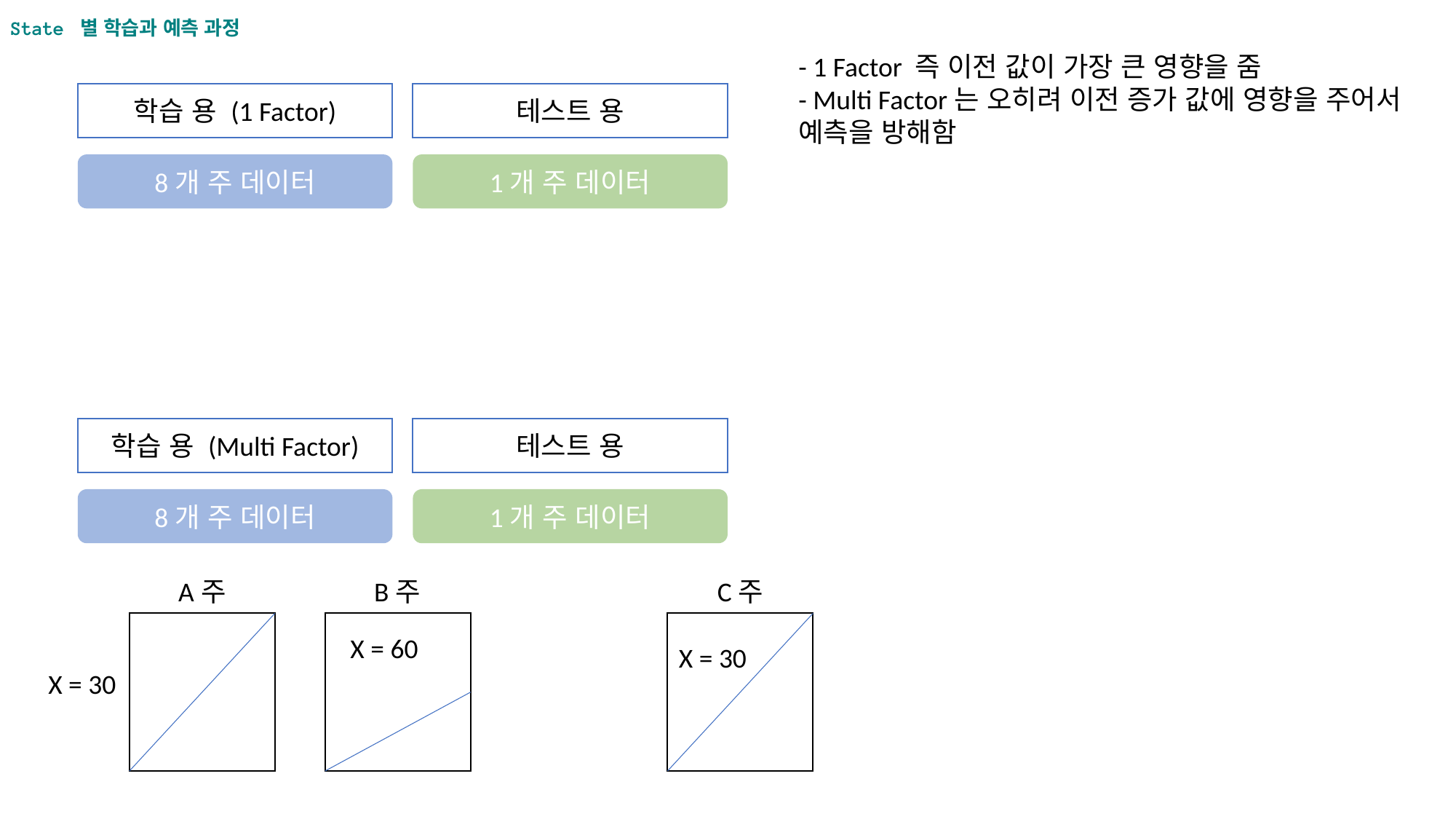

State 별 학습과 예측 과정
- 1 Factor 즉 이전 값이 가장 큰 영향을 줌
- Multi Factor는 오히려 이전 증가 값에 영향을 주어서
예측을 방해함
학습 용 (1 Factor)
테스트 용
8개 주 데이터
1개 주 데이터
학습 용 (Multi Factor)
테스트 용
8개 주 데이터
1개 주 데이터
A주
B주
C주

X = 60
X = 30
X = 30